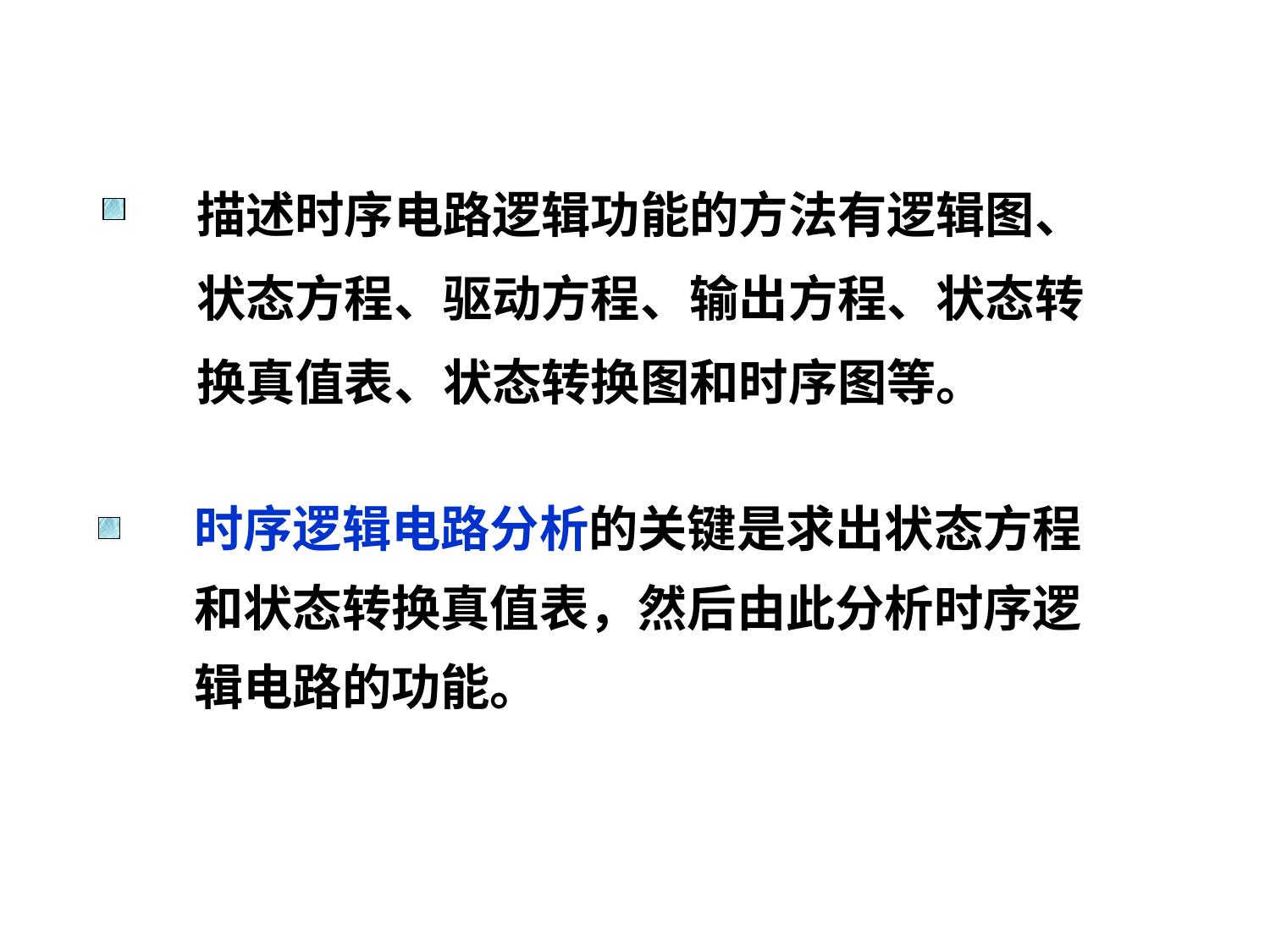

描述时序电路逻辑功能的方法有逻辑图、
状态方程、驱动方程、输出方程、状态转
换真值表、状态转换图和时序图等。

时序逻辑电路分析的关键是求出状态方程
和状态转换真值表，然后由此分析时序逻
辑电路的功能。